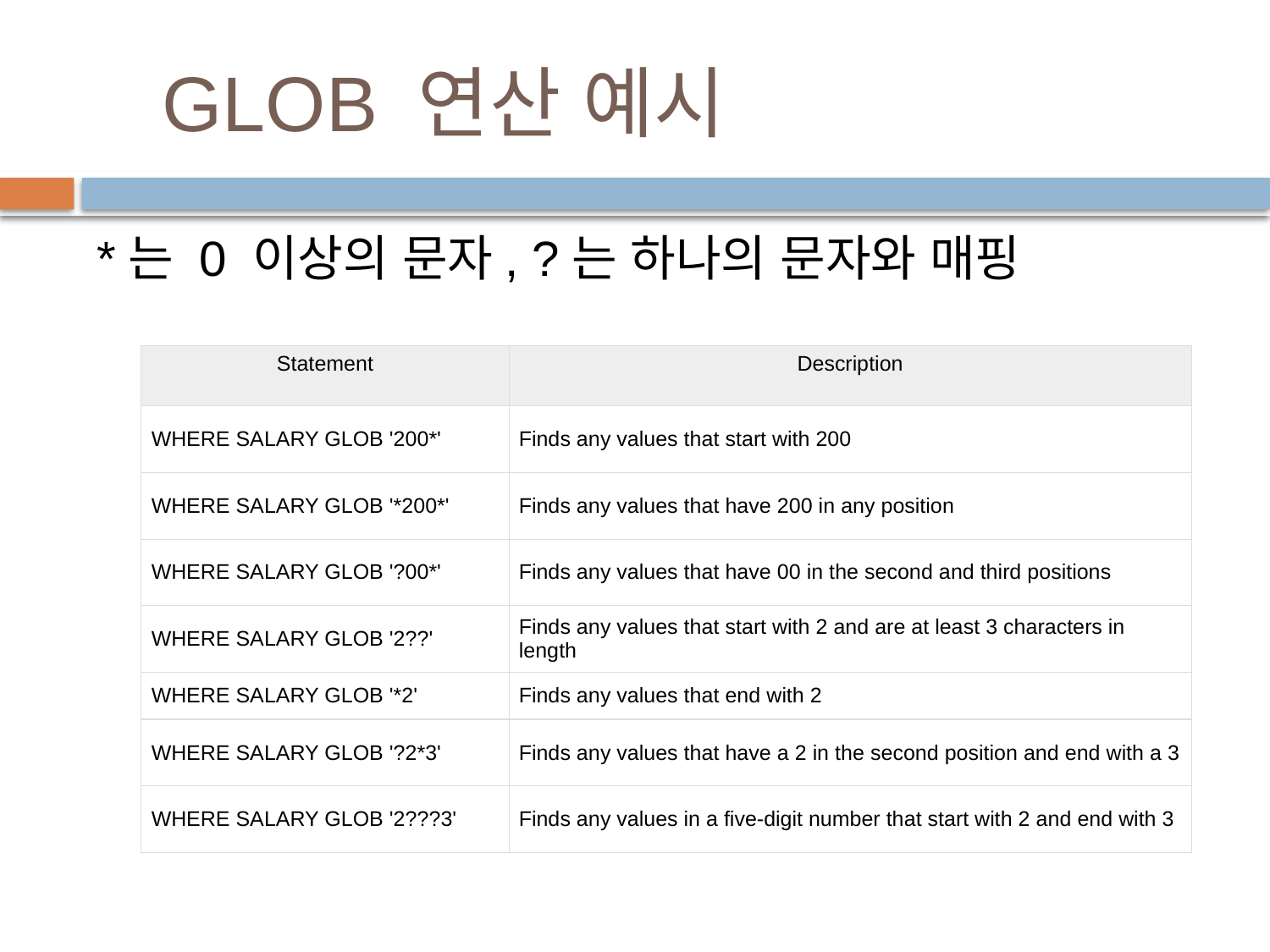

# GLOB 연산 예시
*는 0 이상의 문자, ?는 하나의 문자와 매핑
| Statement | Description |
| --- | --- |
| WHERE SALARY GLOB '200\*' | Finds any values that start with 200 |
| WHERE SALARY GLOB '\*200\*' | Finds any values that have 200 in any position |
| WHERE SALARY GLOB '?00\*' | Finds any values that have 00 in the second and third positions |
| WHERE SALARY GLOB '2??' | Finds any values that start with 2 and are at least 3 characters in length |
| WHERE SALARY GLOB '\*2' | Finds any values that end with 2 |
| WHERE SALARY GLOB '?2\*3' | Finds any values that have a 2 in the second position and end with a 3 |
| WHERE SALARY GLOB '2???3' | Finds any values in a five-digit number that start with 2 and end with 3 |